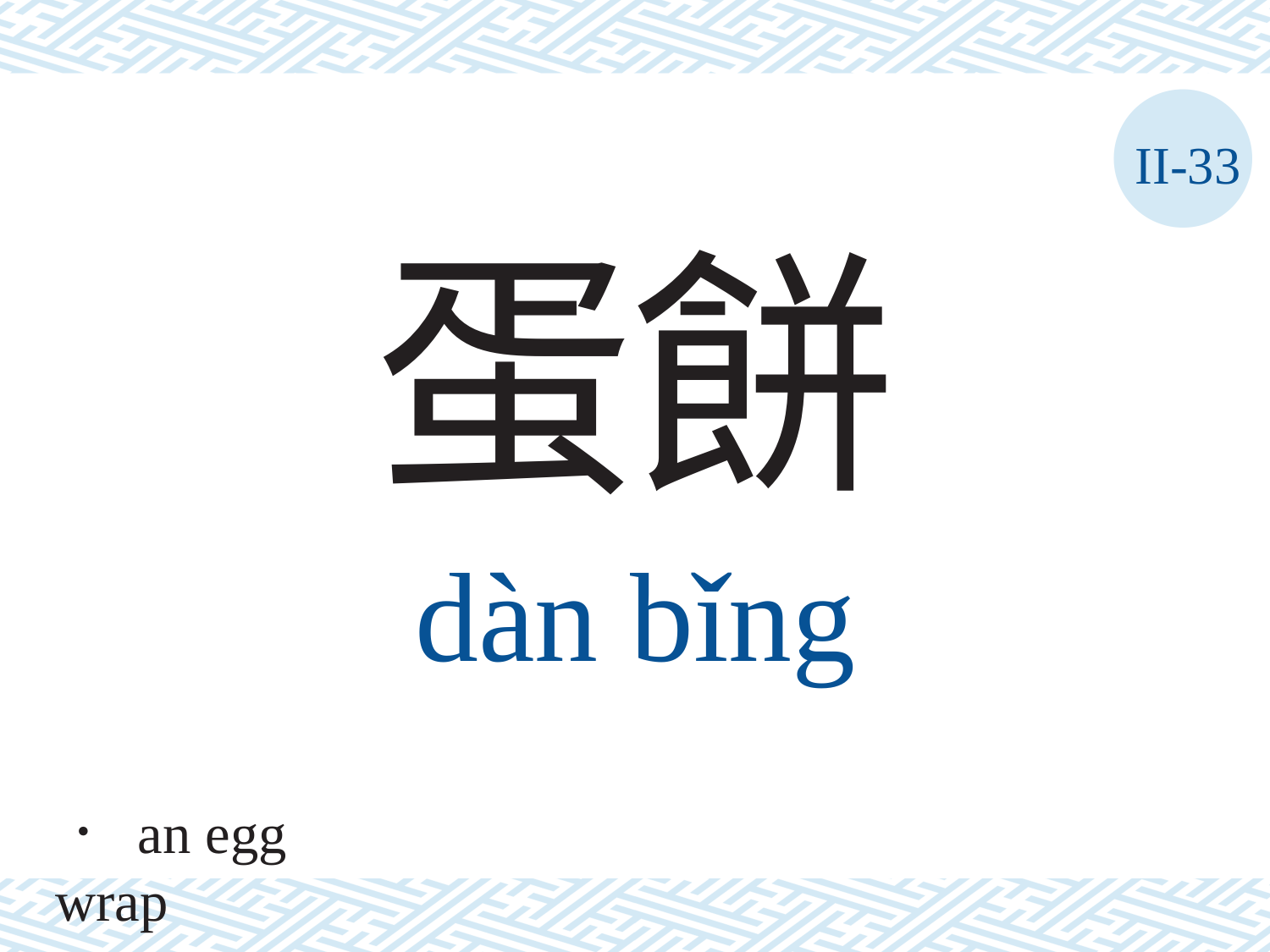

II-33
蛋餅
dàn	bǐng
． an egg wrap